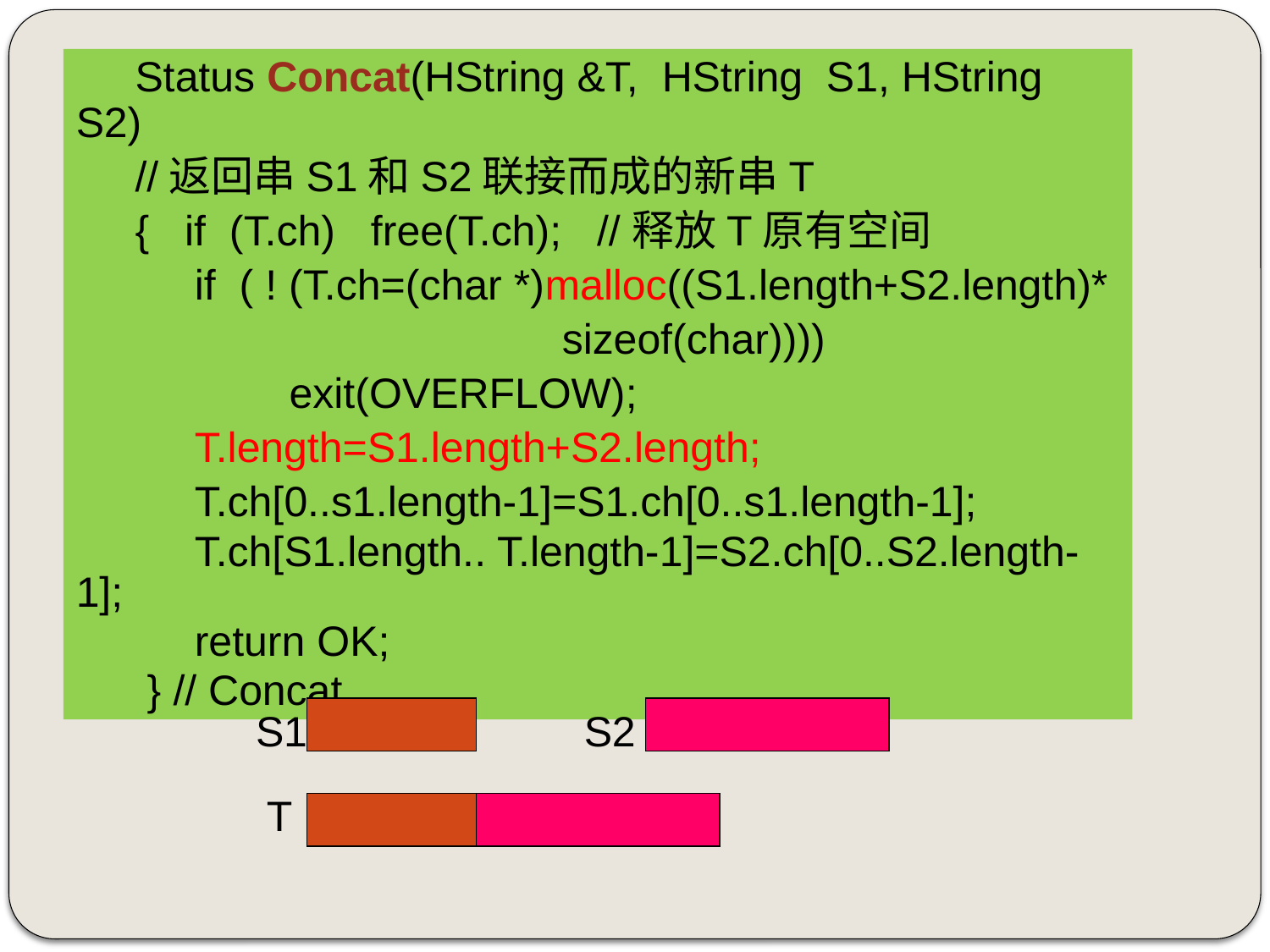

Status Concat(HString &T,  HString  S1, HString S2)
     //返回串S1和S2联接而成的新串T
     {   if  (T.ch)   free(T.ch);   //释放T原有空间
          if  ( ! (T.ch=(char *)malloc((S1.length+S2.length)*
                                         sizeof(char))))
                  exit(OVERFLOW);
          T.length=S1.length+S2.length;
          T.ch[0..s1.length-1]=S1.ch[0..s1.length-1];
          T.ch[S1.length.. T.length-1]=S2.ch[0..S2.length-1];
          return OK;
      } // Concat
S1

S2

T